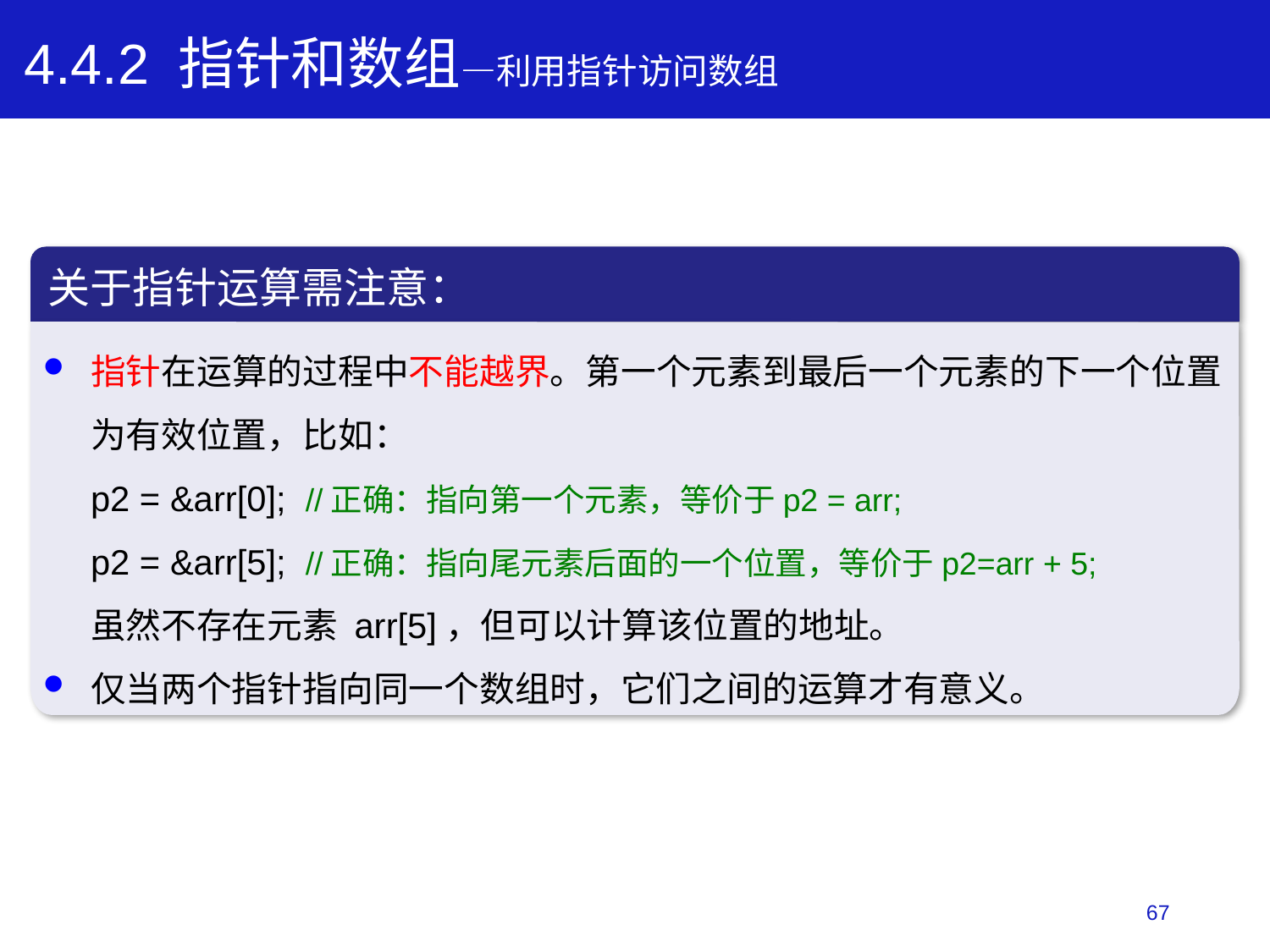

4.4.2 指针和数组—利用指针访问数组
关于指针运算需注意：
指针在运算的过程中不能越界。第一个元素到最后一个元素的下一个位置
为有效位置，比如：
p2 = &arr[0];  //正确：指向第一个元素，等价于p2 = arr;
p2 = &arr[5];  //正确：指向尾元素后面的一个位置，等价于p2=arr + 5;
虽然不存在元素 arr[5]，但可以计算该位置的地址。
仅当两个指针指向同一个数组时，它们之间的运算才有意义。
67